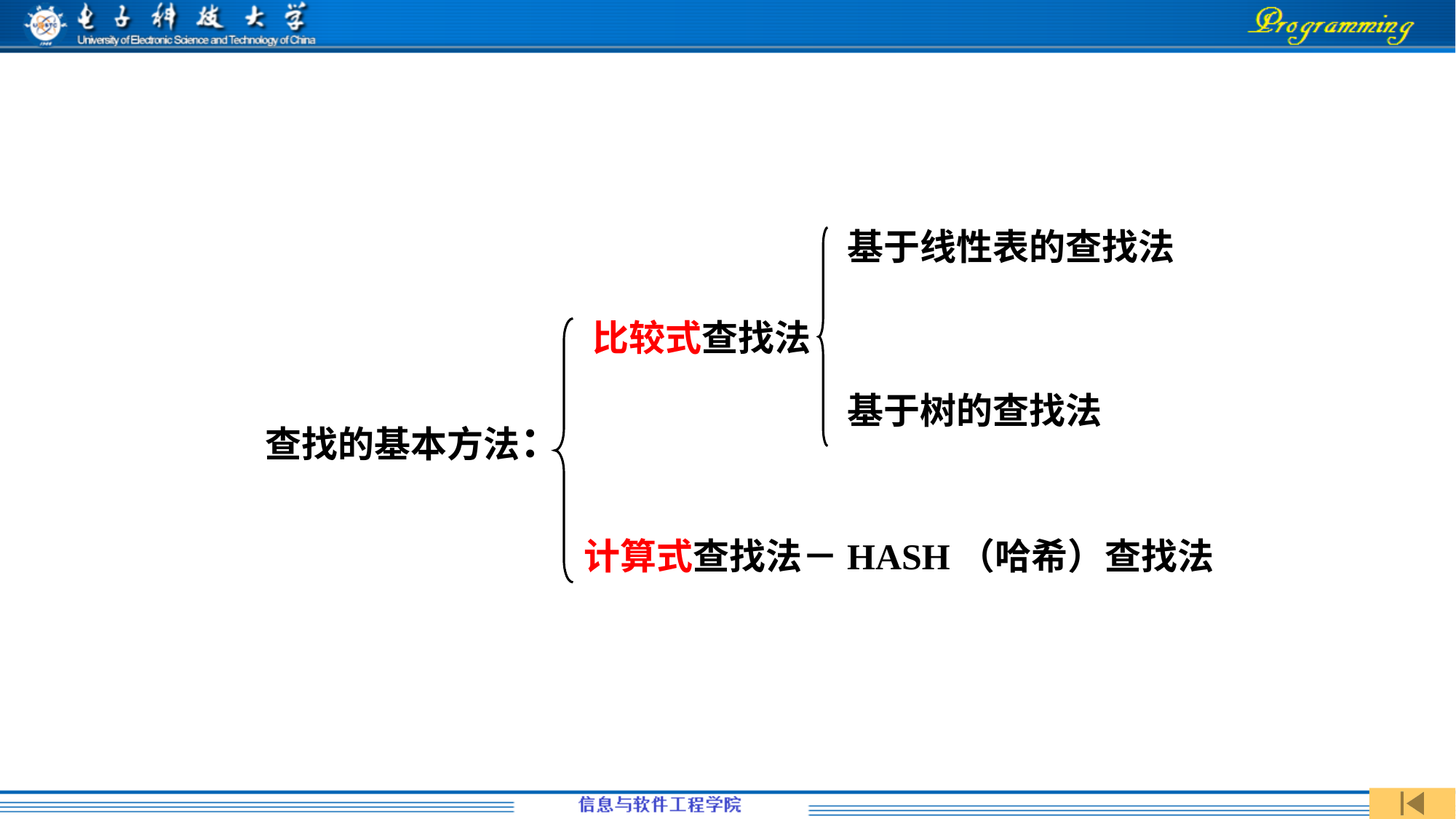

基于线性表的查找法

比较式查找法

基于树的查找法
查找的基本方法：
计算式查找法－HASH（哈希）查找法